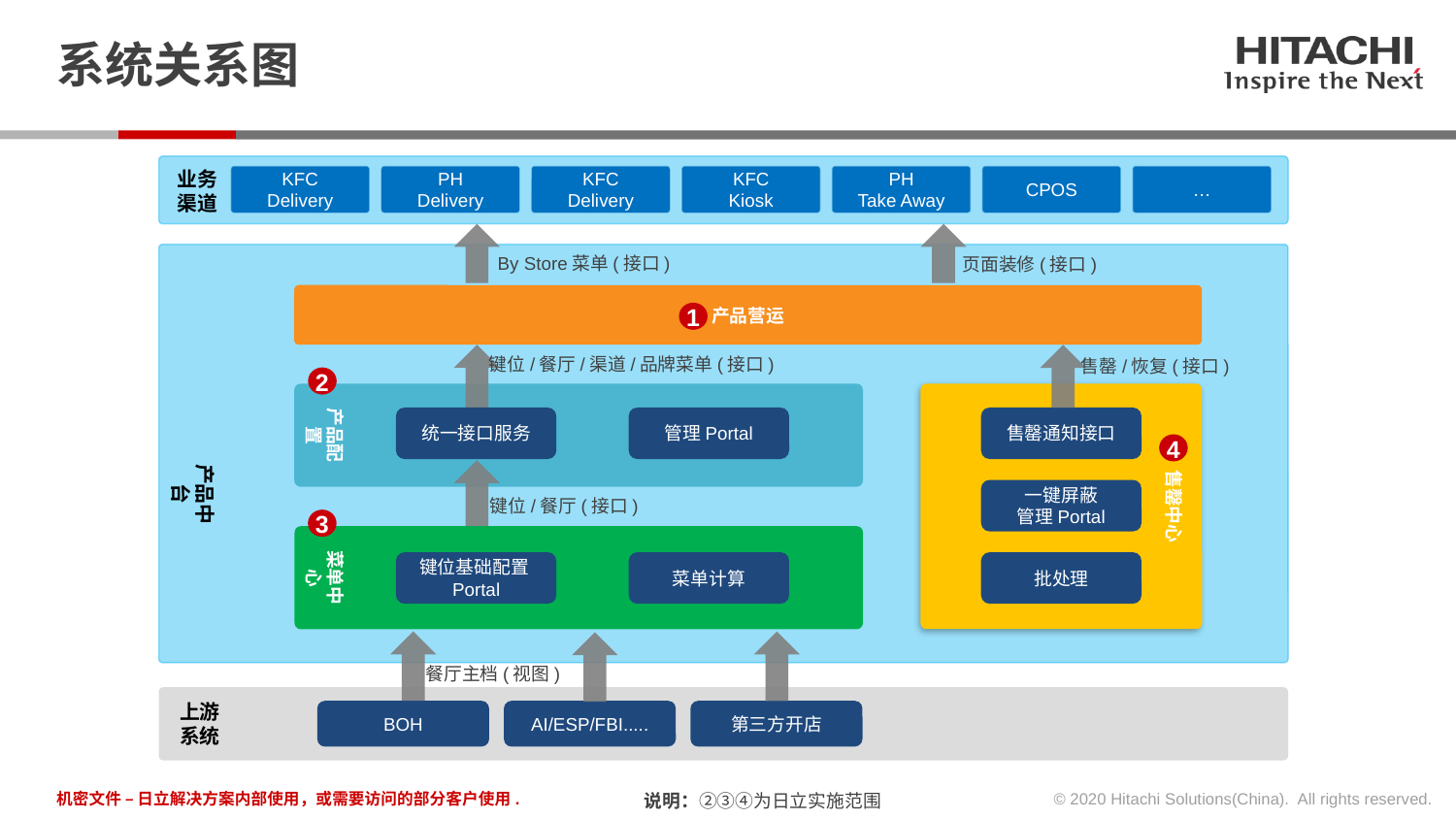

# 系统关系图

业务渠道
KFC
Delivery
PH
Delivery
KFC
Delivery
KFC
Kiosk
PH
Take Away
CPOS
…

By Store菜单(接口)
页面装修(接口)
产品营运
1
键位/餐厅/渠道/品牌菜单(接口)
售罄/恢复(接口)

2
产品配置
售罄中心
统一接口服务
管理Portal
售罄通知接口
4
产品中台

一键屏蔽
管理Portal
键位/餐厅(接口)
3
菜单中心
键位基础配置Portal
菜单计算
批处理

餐厅主档(视图)

上游系统
BOH
AI/ESP/FBI.....
第三方开店
说明：②③④为日立实施范围